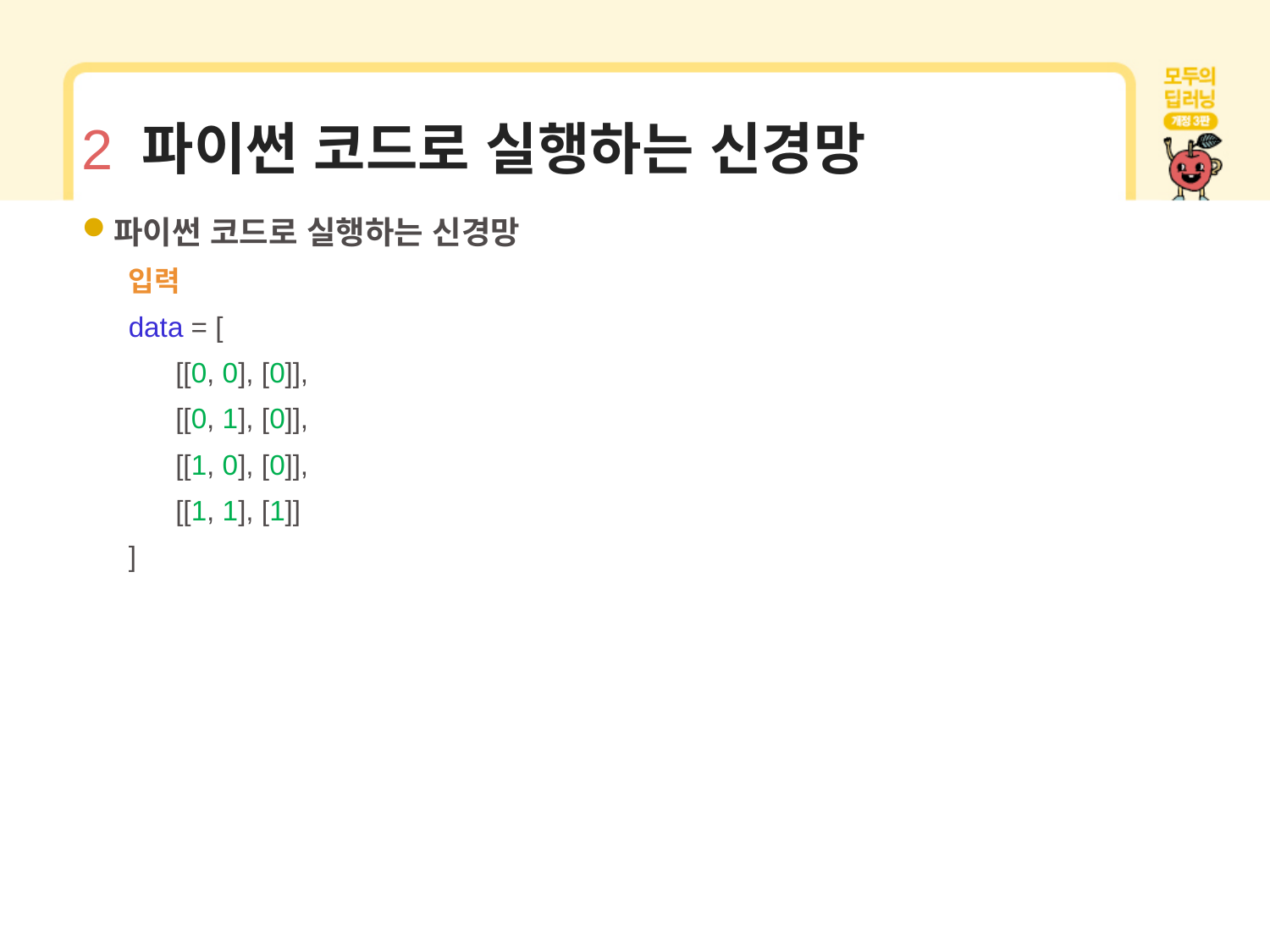

# 2 파이썬 코드로 실행하는 신경망
파이썬 코드로 실행하는 신경망
입력
data = [
      [[0, 0], [0]],
      [[0, 1], [0]],
      [[1, 0], [0]],
      [[1, 1], [1]]
]